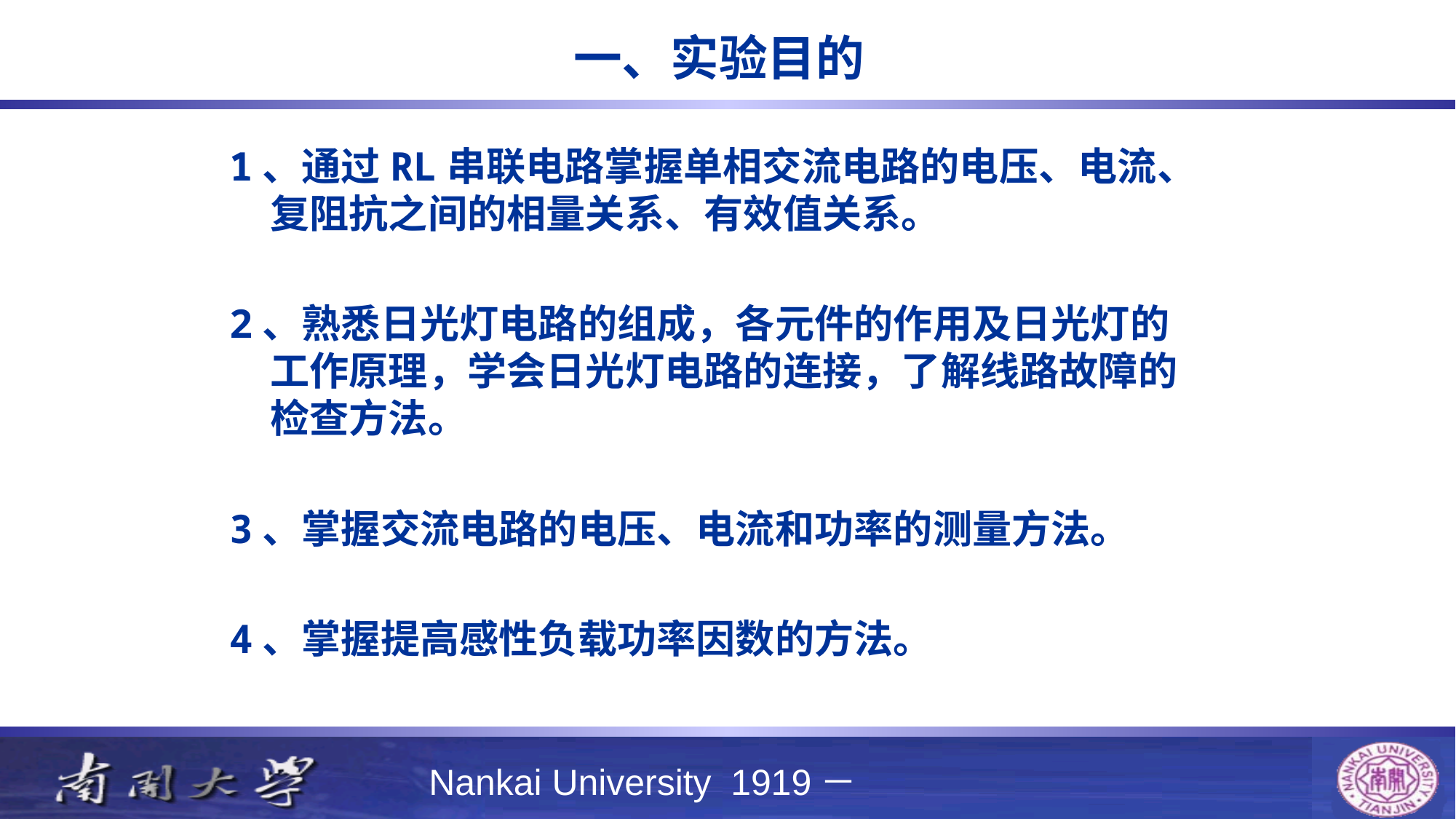

一、实验目的
1、通过RL串联电路掌握单相交流电路的电压、电流、复阻抗之间的相量关系、有效值关系。

2、熟悉日光灯电路的组成，各元件的作用及日光灯的工作原理，学会日光灯电路的连接，了解线路故障的检查方法。

3、掌握交流电路的电压、电流和功率的测量方法。

4、掌握提高感性负载功率因数的方法。